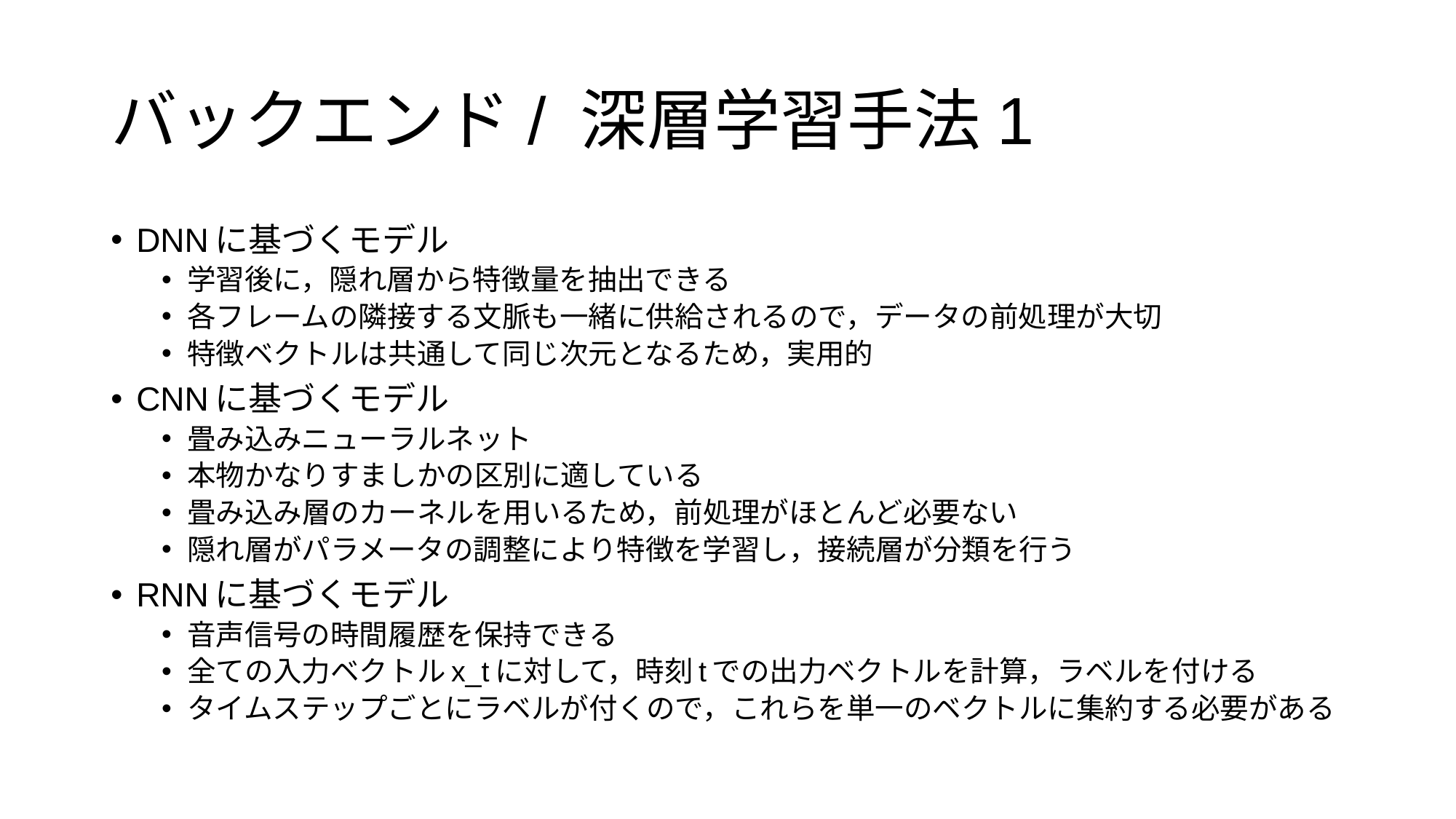

# バックエンド/ 深層学習手法1
DNNに基づくモデル
学習後に，隠れ層から特徴量を抽出できる
各フレームの隣接する文脈も一緒に供給されるので，データの前処理が大切
特徴ベクトルは共通して同じ次元となるため，実用的
CNNに基づくモデル
畳み込みニューラルネット
本物かなりすましかの区別に適している
畳み込み層のカーネルを用いるため，前処理がほとんど必要ない
隠れ層がパラメータの調整により特徴を学習し，接続層が分類を行う
RNNに基づくモデル
音声信号の時間履歴を保持できる
全ての入力ベクトルx_tに対して，時刻tでの出力ベクトルを計算，ラベルを付ける
タイムステップごとにラベルが付くので，これらを単一のベクトルに集約する必要がある